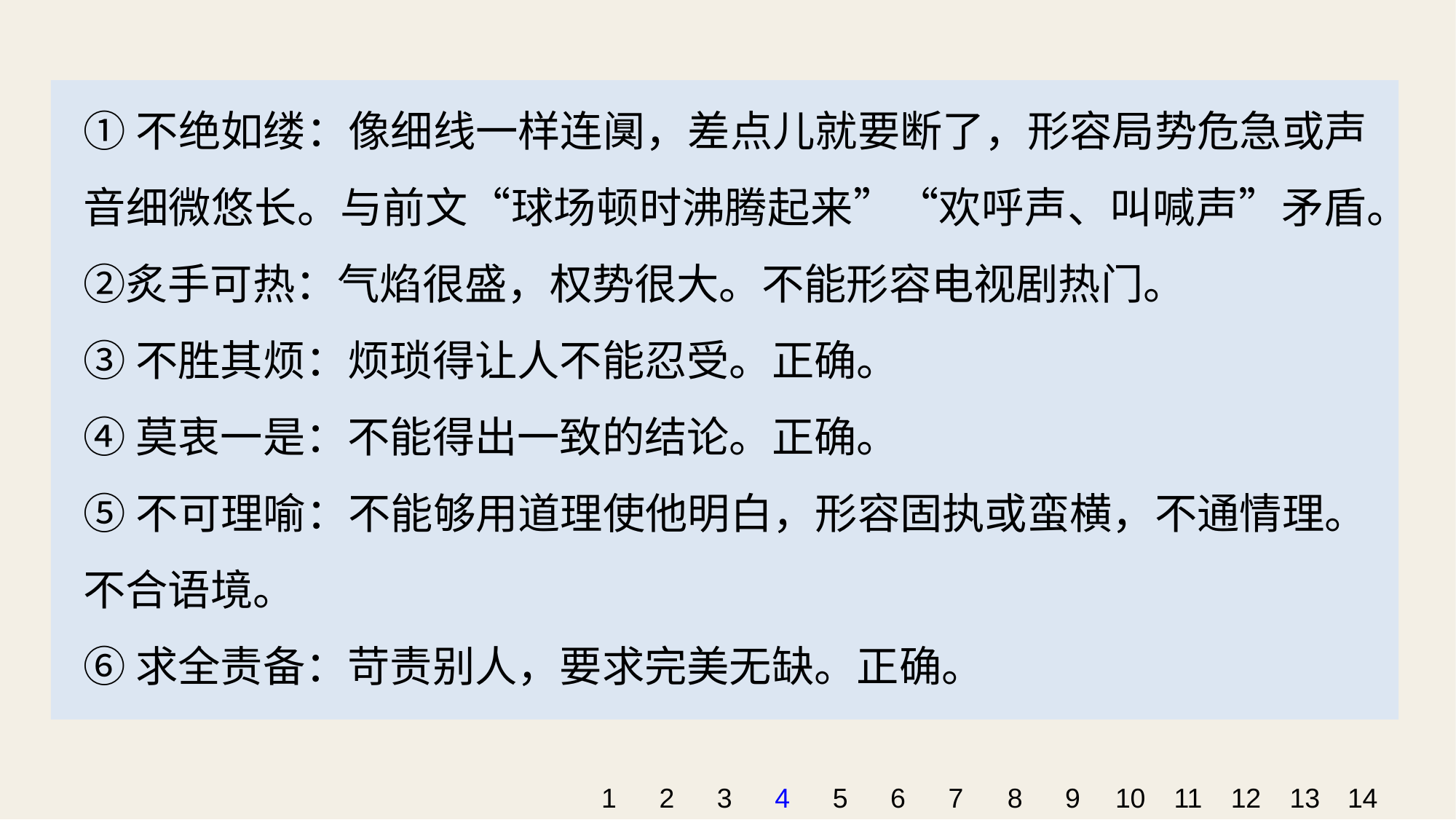

①不绝如缕：像细线一样连阒，差点儿就要断了，形容局势危急或声音细微悠长。与前文“球场顿时沸腾起来”“欢呼声、叫喊声”矛盾。②炙手可热：气焰很盛，权势很大。不能形容电视剧热门。
③不胜其烦：烦琐得让人不能忍受。正确。
④莫衷一是：不能得出一致的结论。正确。
⑤不可理喻：不能够用道理使他明白，形容固执或蛮横，不通情理。不合语境。
⑥求全责备：苛责别人，要求完美无缺。正确。

1
2
3
4
5
6
7
8
9
10
11
12
13
14